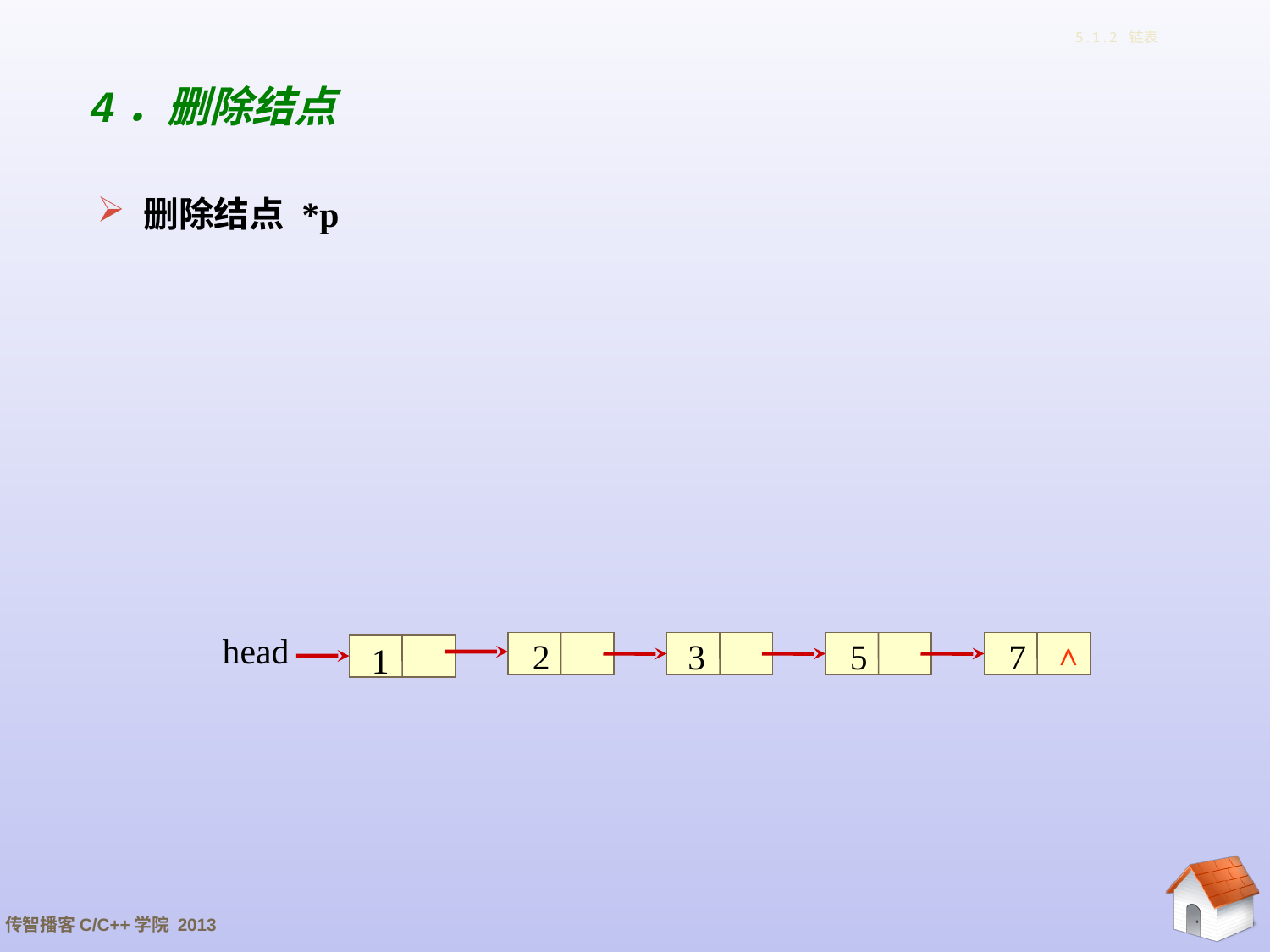

# 5.1.2 链表
4．删除结点
 删除结点 *p
head
2

3
5
7

^
1